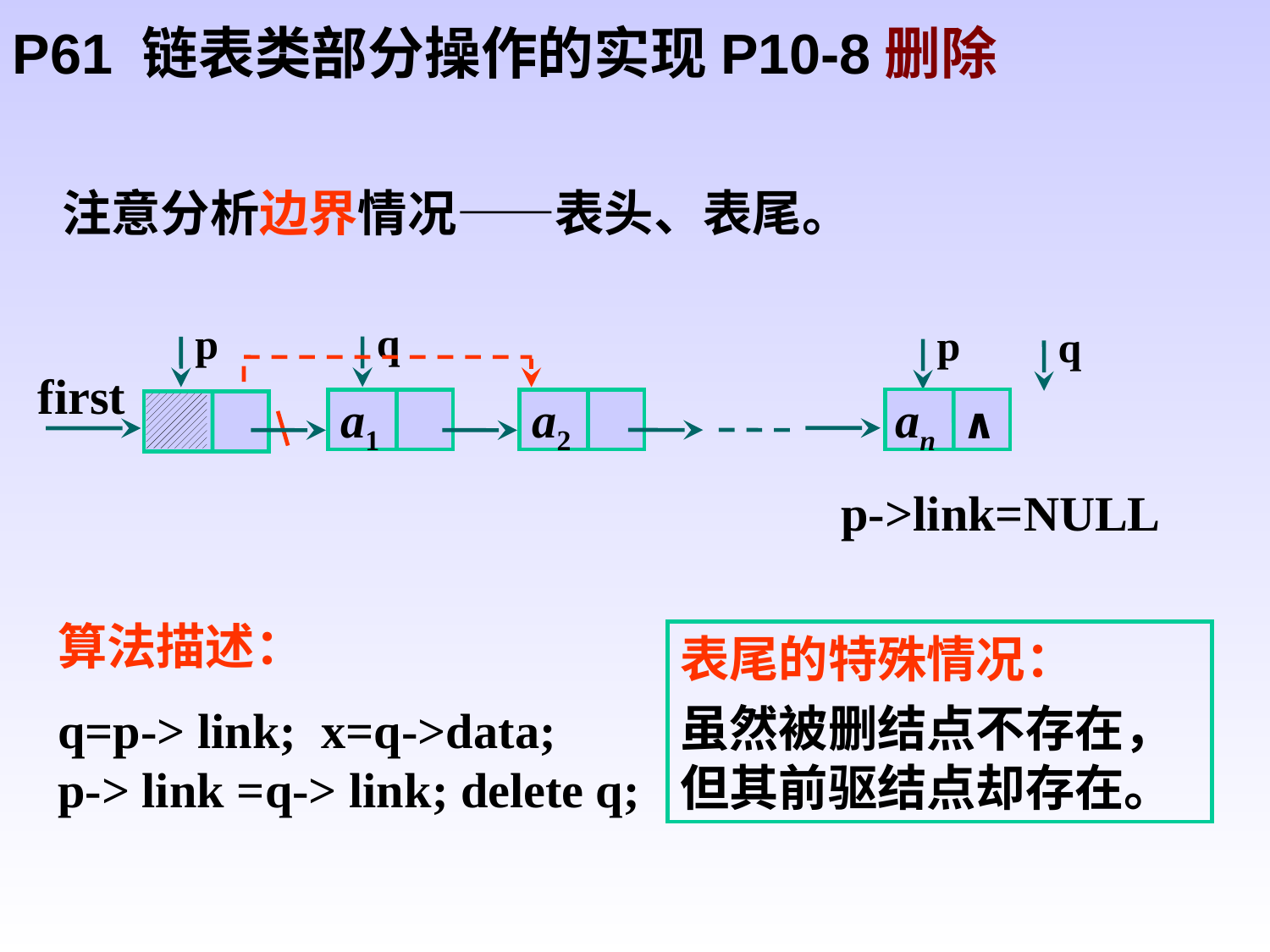

P61 链表类部分操作的实现P10-8删除
注意分析边界情况——表头、表尾。
q

p

p

q

first
an

a1

a2

∧

p->link=NULL
算法描述：
q=p-> link;  x=q->data;
p-> link =q-> link; delete q;
表尾的特殊情况：
虽然被删结点不存在，但其前驱结点却存在。